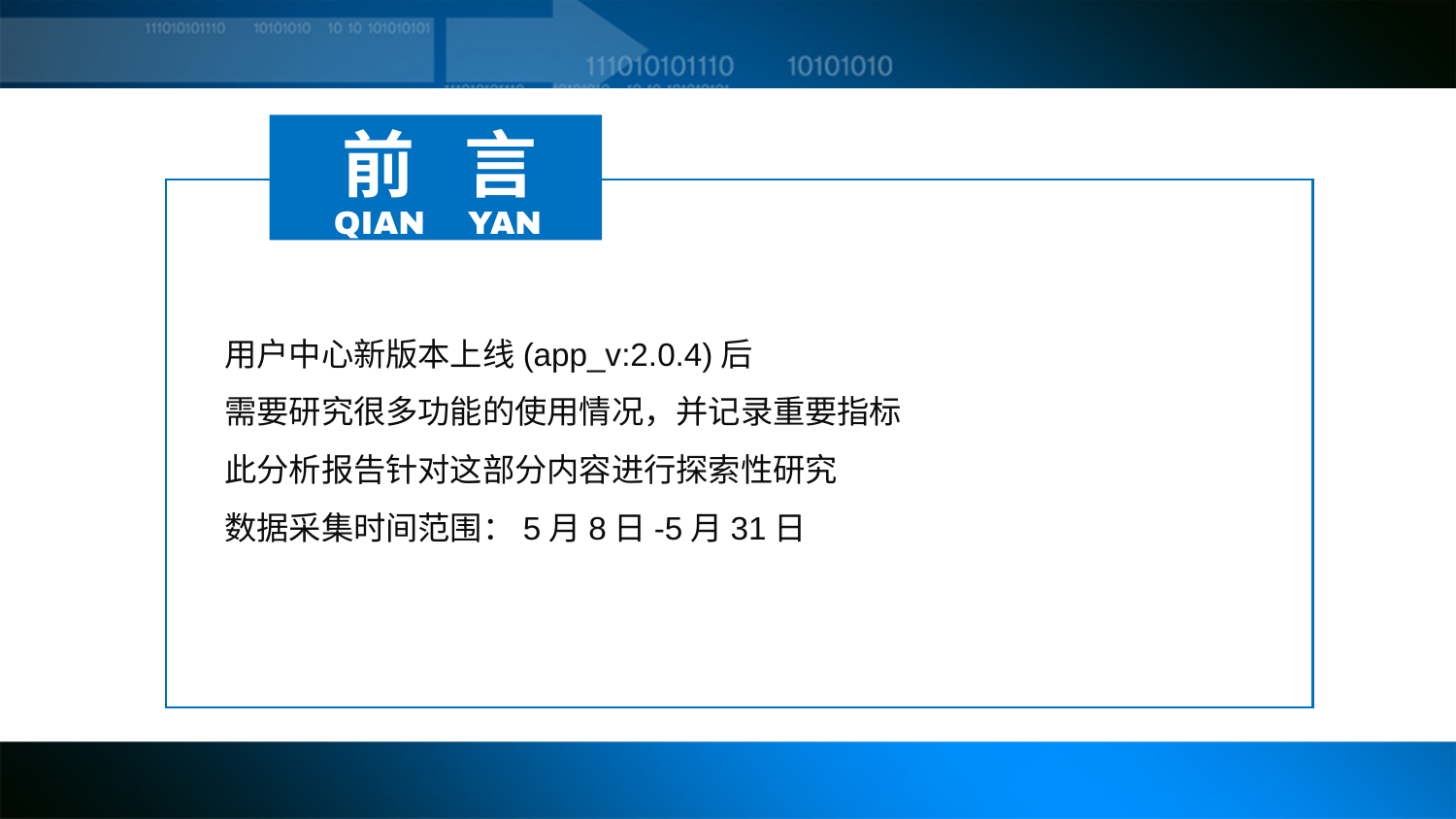

前   言

QIAN    YAN

用户中心新版本上线(app_v:2.0.4)后
需要研究很多功能的使用情况，并记录重要指标
此分析报告针对这部分内容进行探索性研究
数据采集时间范围：5月8日-5月31日